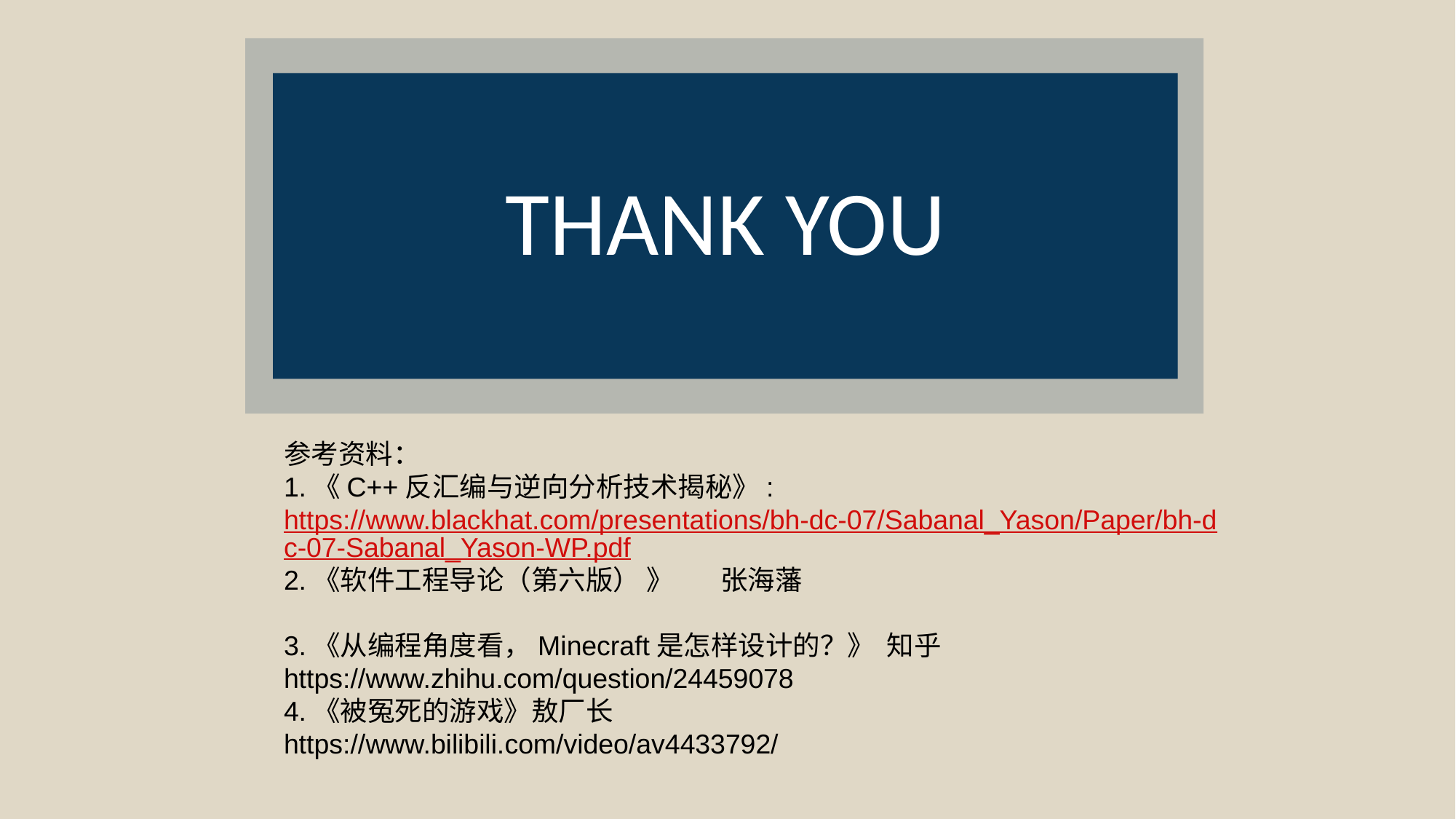

# THANK YOU
参考资料：
1.《C++反汇编与逆向分析技术揭秘》:
https://www.blackhat.com/presentations/bh-dc-07/Sabanal_Yason/Paper/bh-dc-07-Sabanal_Yason-WP.pdf
2.《软件工程导论（第六版） 》	张海藩

3.《从编程角度看，Minecraft是怎样设计的？》  知乎
https://www.zhihu.com/question/24459078
4.《被冤死的游戏》敖厂长
https://www.bilibili.com/video/av4433792/